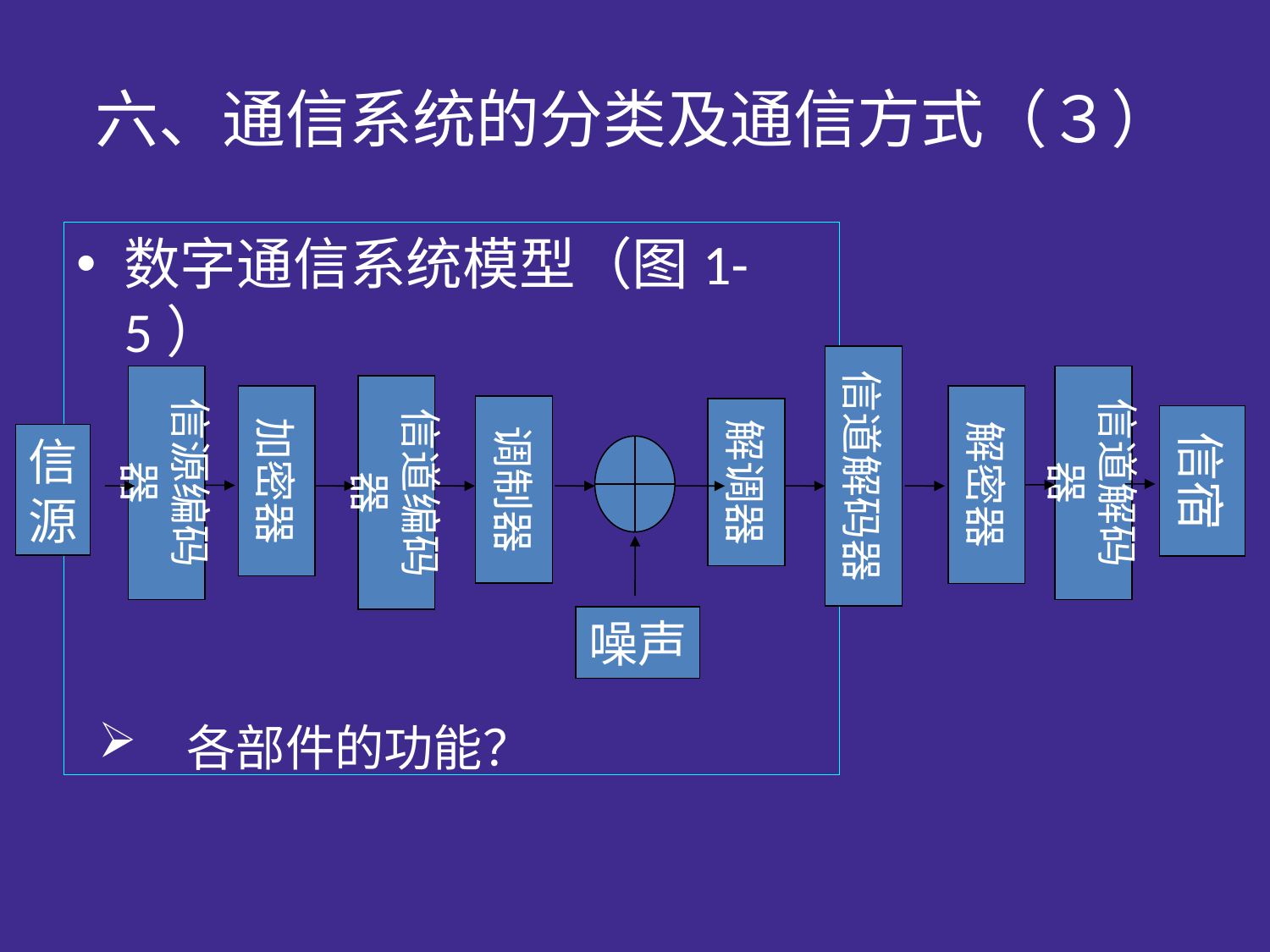

# 六、通信系统的分类及通信方式（３）
数字通信系统模型（图1-5）
信道解码器
信源编码器
信道解码器
信道编码器
加密器
解密器
调制器
解调器
信宿
信
源

噪声
　各部件的功能？